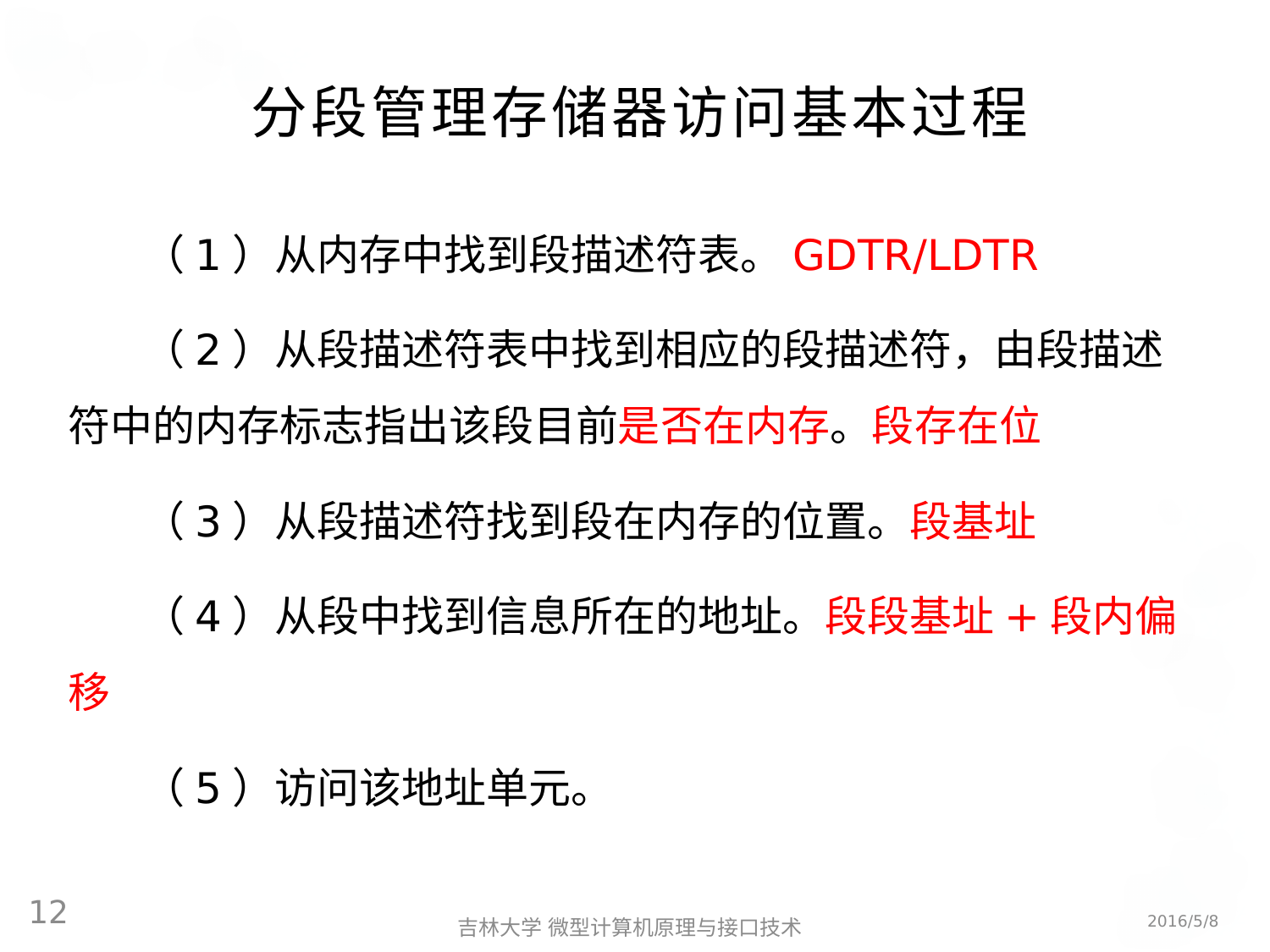

# 分段管理存储器访问基本过程
（1）从内存中找到段描述符表。GDTR/LDTR
（2）从段描述符表中找到相应的段描述符，由段描述符中的内存标志指出该段目前是否在内存。段存在位
（3）从段描述符找到段在内存的位置。段基址
（4）从段中找到信息所在的地址。段段基址+段内偏移
（5）访问该地址单元。

12
2016/5/8
吉林大学 微型计算机原理与接口技术